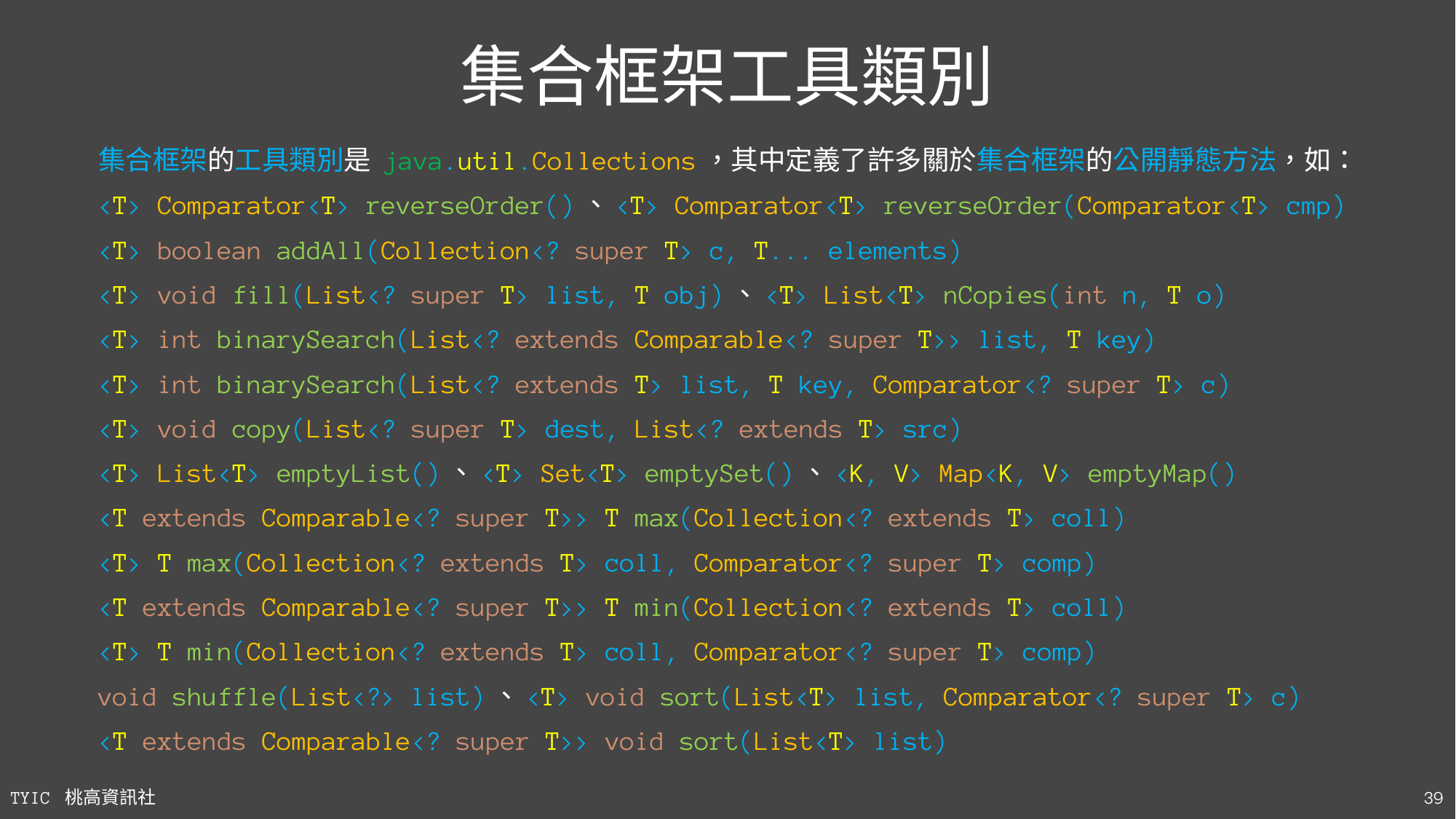

# 集合框架工具類別
集合框架的工具類別是 java.util.Collections，其中定義了許多關於集合框架的公開靜態方法，如：
<T> Comparator<T> reverseOrder()、<T> Comparator<T> reverseOrder(Comparator<T> cmp)
<T> boolean addAll(Collection<? super T> c, T... elements)
<T> void fill(List<? super T> list, T obj)、<T> List<T> nCopies(int n, T o)
<T> int binarySearch(List<? extends Comparable<? super T>> list, T key)
<T> int binarySearch(List<? extends T> list, T key, Comparator<? super T> c)
<T> void copy(List<? super T> dest, List<? extends T> src)
<T> List<T> emptyList()、<T> Set<T> emptySet()、<K, V> Map<K, V> emptyMap()
<T extends Comparable<? super T>> T max(Collection<? extends T> coll)
<T> T max(Collection<? extends T> coll, Comparator<? super T> comp)
<T extends Comparable<? super T>> T min(Collection<? extends T> coll)
<T> T min(Collection<? extends T> coll, Comparator<? super T> comp)
void shuffle(List<?> list)、<T> void sort(List<T> list, Comparator<? super T> c)
<T extends Comparable<? super T>> void sort(List<T> list)